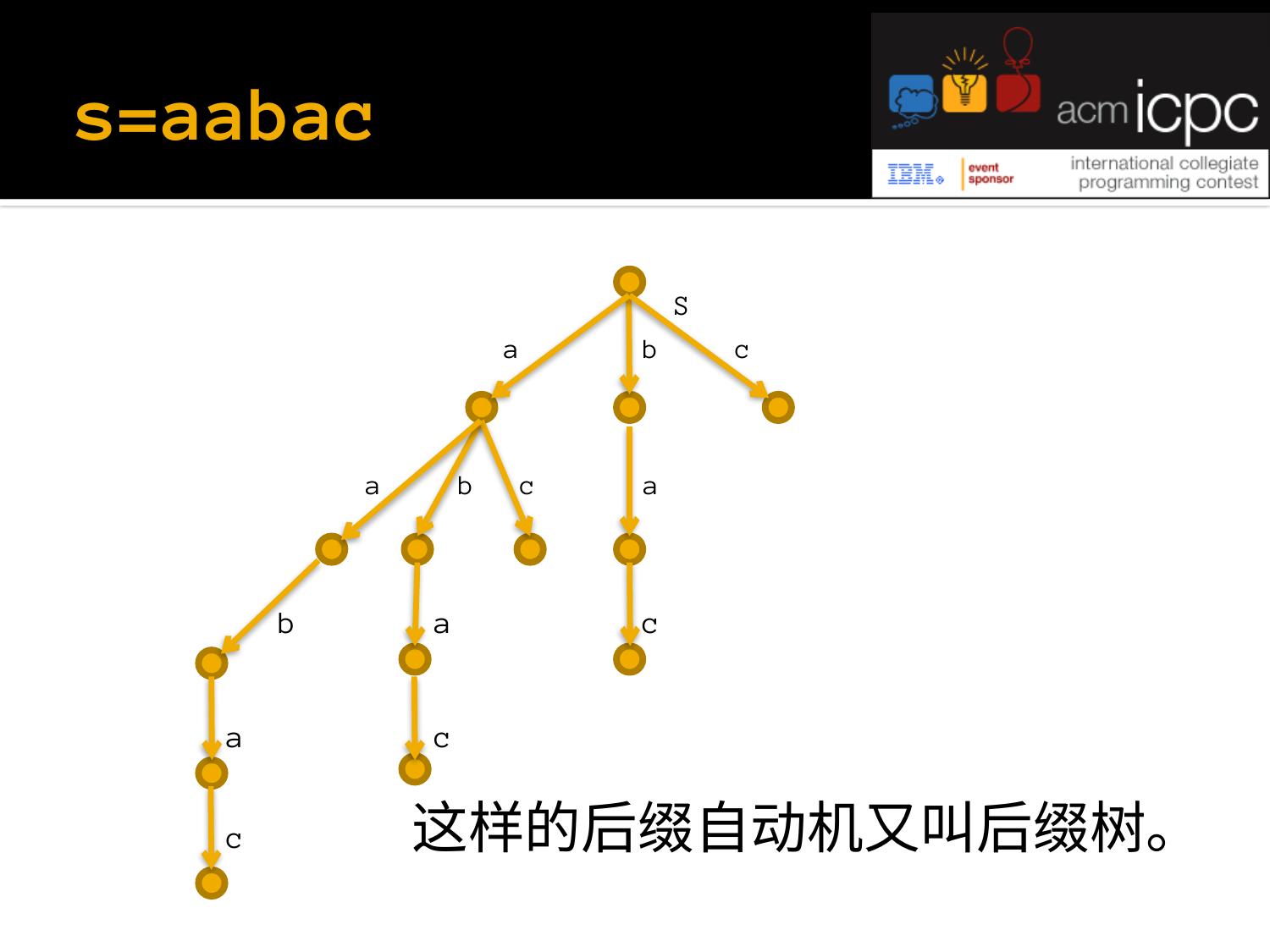

# s=aabac
                   S
                        a        b     c

                  a     b   c       a

           b        a           c

        a           c

        c     这样的后缀自动机又叫后缀树。